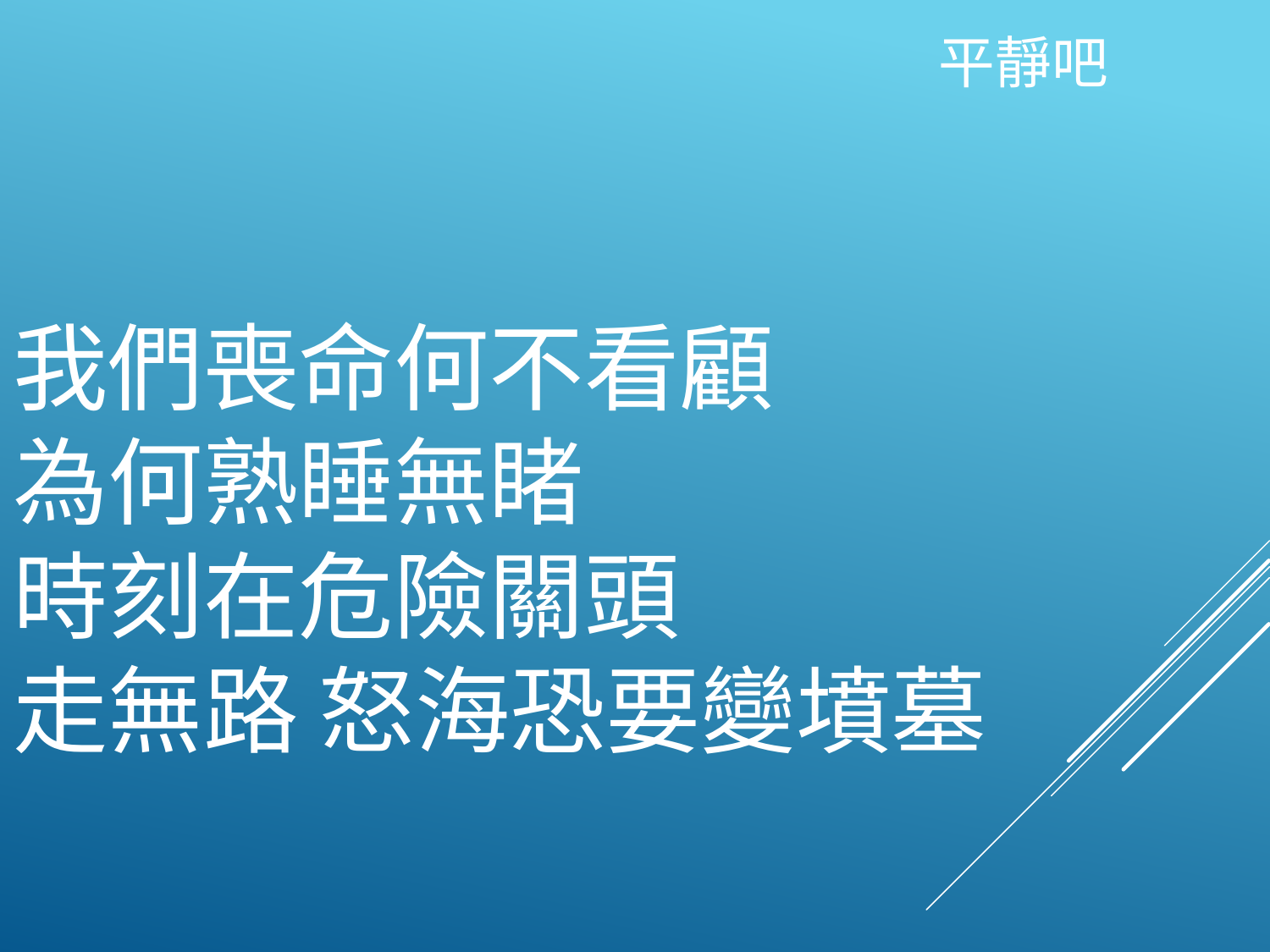

平靜吧
# 我們喪命何不看顧 為何熟睡無睹 時刻在危險關頭 走無路 怒海恐要變墳墓